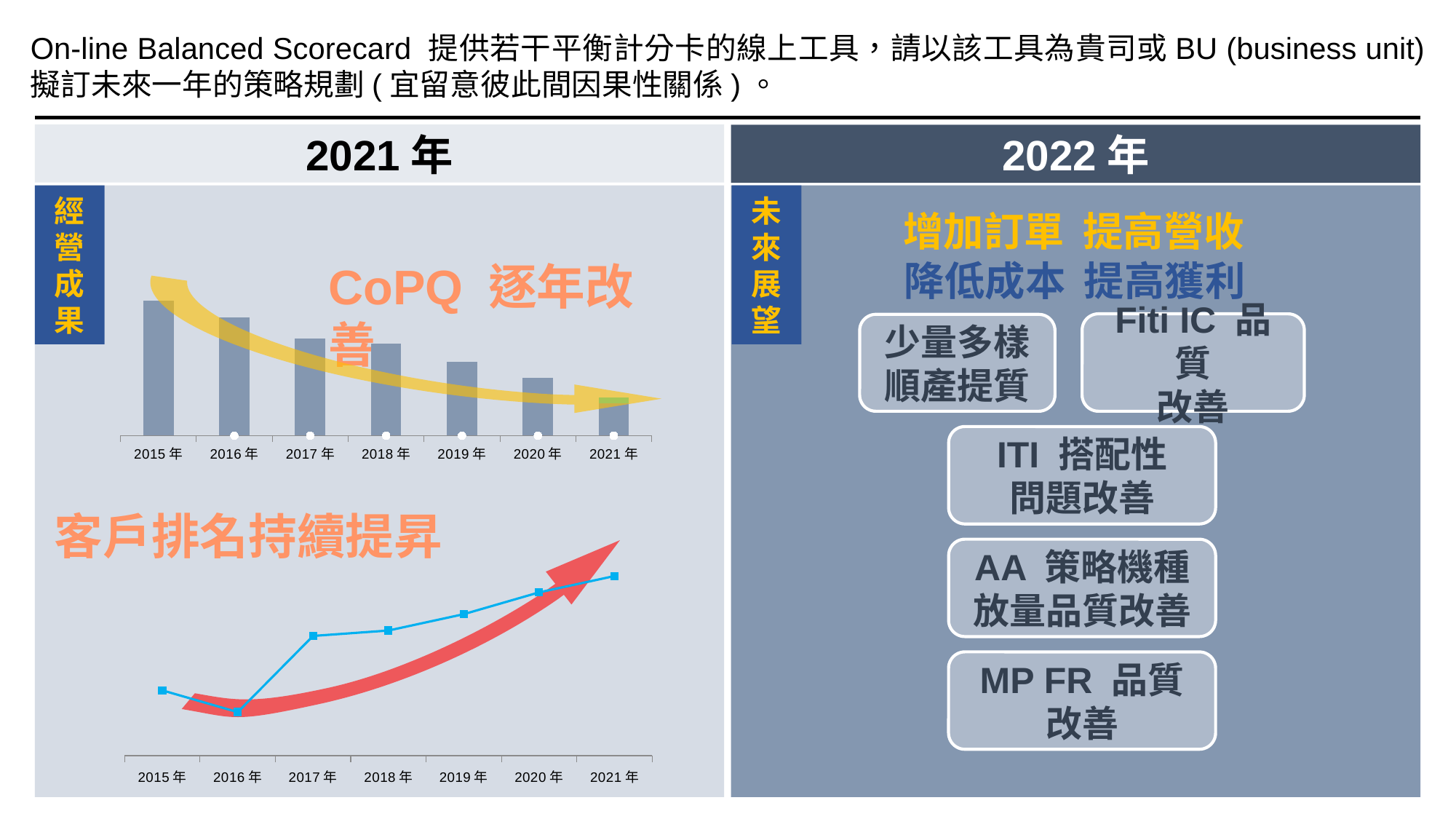

On-line Balanced Scorecard 提供若干平衡計分卡的線上工具，請以該工具為貴司或BU (business unit) 擬訂未來一年的策略規劃(宜留意彼此間因果性關係)。

2021年
2022年
增加訂單  提高營收
經營成果

未來展望

### Chart

| Category | CoPQ實績(M NTD) | 當年度預估 | YoY改善比率(%) |
|---|---|---|---|
| 2015年 | 4871.900000000001 | 0.0 | None |
| 2016年 | 4270.6 | 0.0 | -0.12000000000000002 |
| 2017年 | 3492.9 | 0.0 | -0.18000000000000024 |
| 2018年 | 3325.8 | 0.0 | -0.05 |
| 2019年 | 2660.9 | 0.0 | -0.2 |
| 2020年 | 2092.9 | 0.0 | -0.21000000000000021 |
| 2021年 | 1162.0 | 202.3 | -0.3500000000000003 |
降低成本  提高獲利
CoPQ 逐年改善
Fiti IC 品質
改善
少量多樣
順產提質

ITI 搭配性
問題改善
客戶排名持續提昇

### Chart

| Category | 重要客戶排名達標率 |
|---|---|
| 2015年 | 0.52 |
| 2016年 | 0.48000000000000015 |
| 2017年 | 0.6200000000000003 |
| 2018年 | 0.6300000000000003 |
| 2019年 | 0.6600000000000004 |
| 2020年 | 0.7000000000000003 |
| 2021年 | 0.7300000000000003 |
AA 策略機種放量品質改善
MP FR 品質
改善